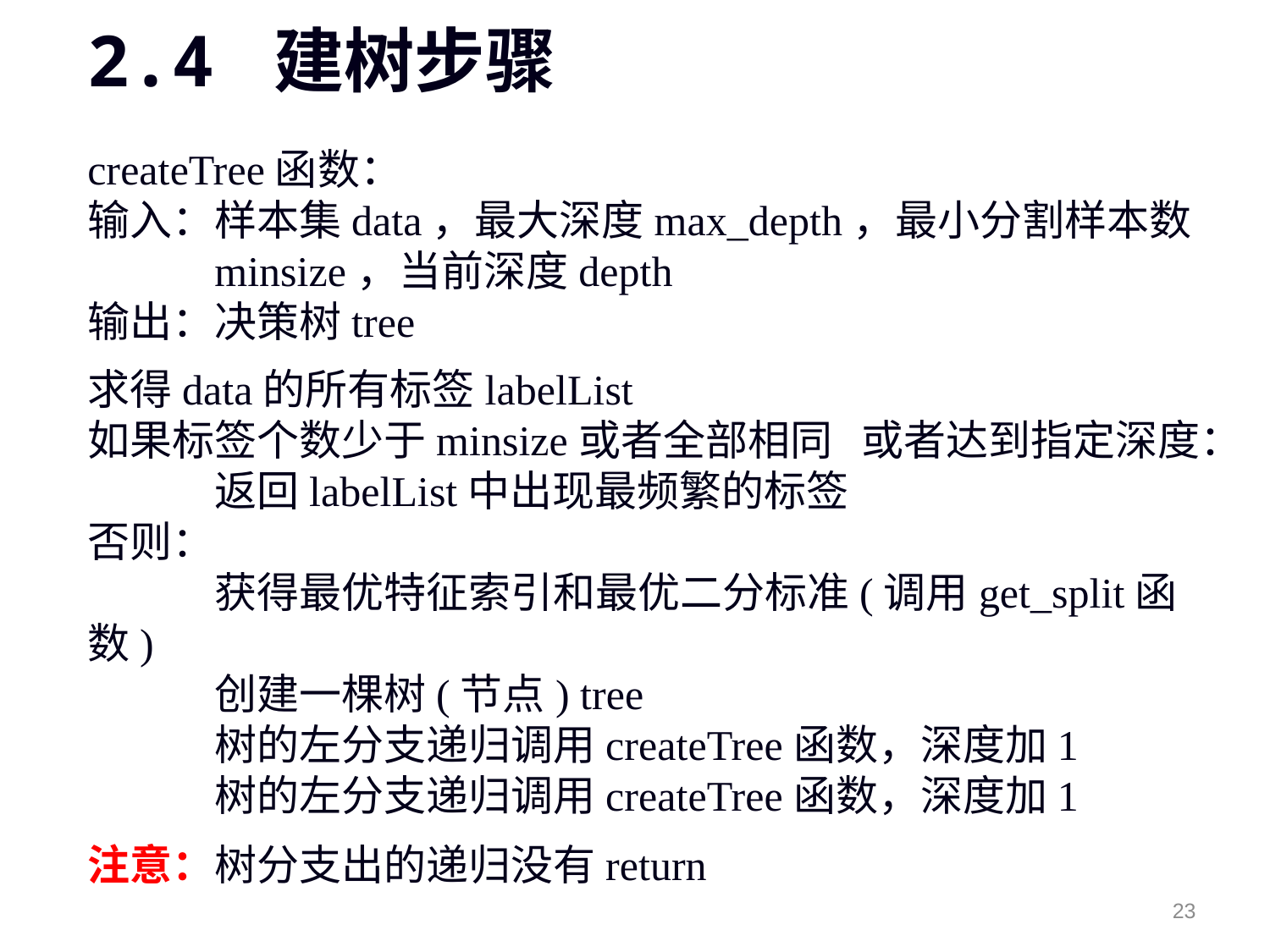

# 2.4 建树步骤
createTree函数：
输入：样本集data，最大深度max_depth，最小分割样本数	minsize，当前深度depth
输出：决策树tree
求得data的所有标签labelList
如果标签个数少于minsize或者全部相同   或者达到指定深度：
	返回labelList中出现最频繁的标签
否则：
	获得最优特征索引和最优二分标准(调用get_split函数)
	创建一棵树(节点) tree
	树的左分支递归调用createTree函数，深度加1
	树的左分支递归调用createTree函数，深度加1
注意：树分支出的递归没有return